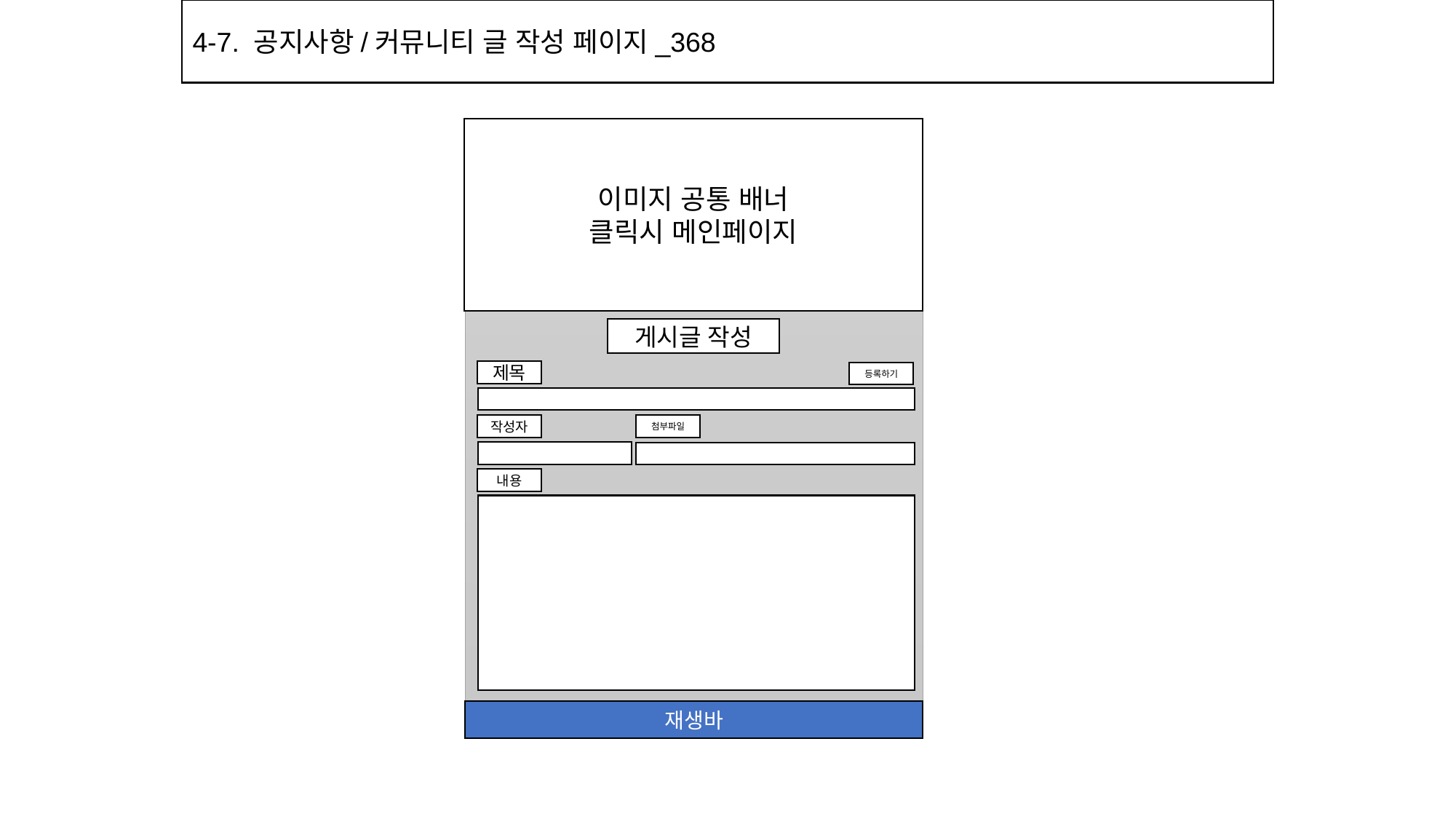

4-7. 공지사항/커뮤니티 글 작성 페이지_368
이미지 공통 배너
클릭시 메인페이지

게시글 작성
제목
등록하기

작성자
첨부파일

내용

재생바